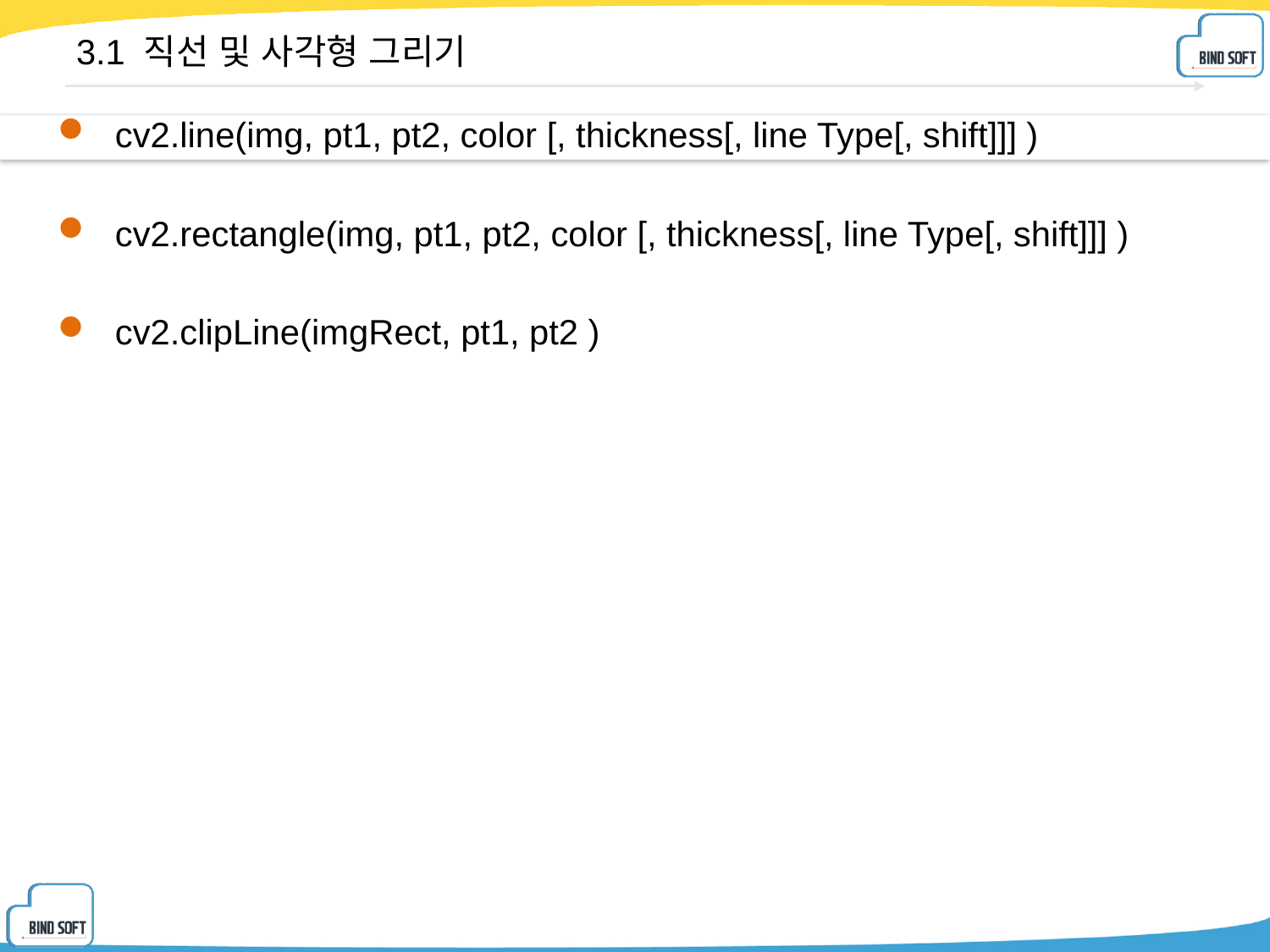

# 3.1 직선 및 사각형 그리기
 cv2.line(img, pt1, pt2, color [, thickness[, line Type[, shift]]] )

 cv2.rectangle(img, pt1, pt2, color [, thickness[, line Type[, shift]]] )

 cv2.clipLine(imgRect, pt1, pt2 )